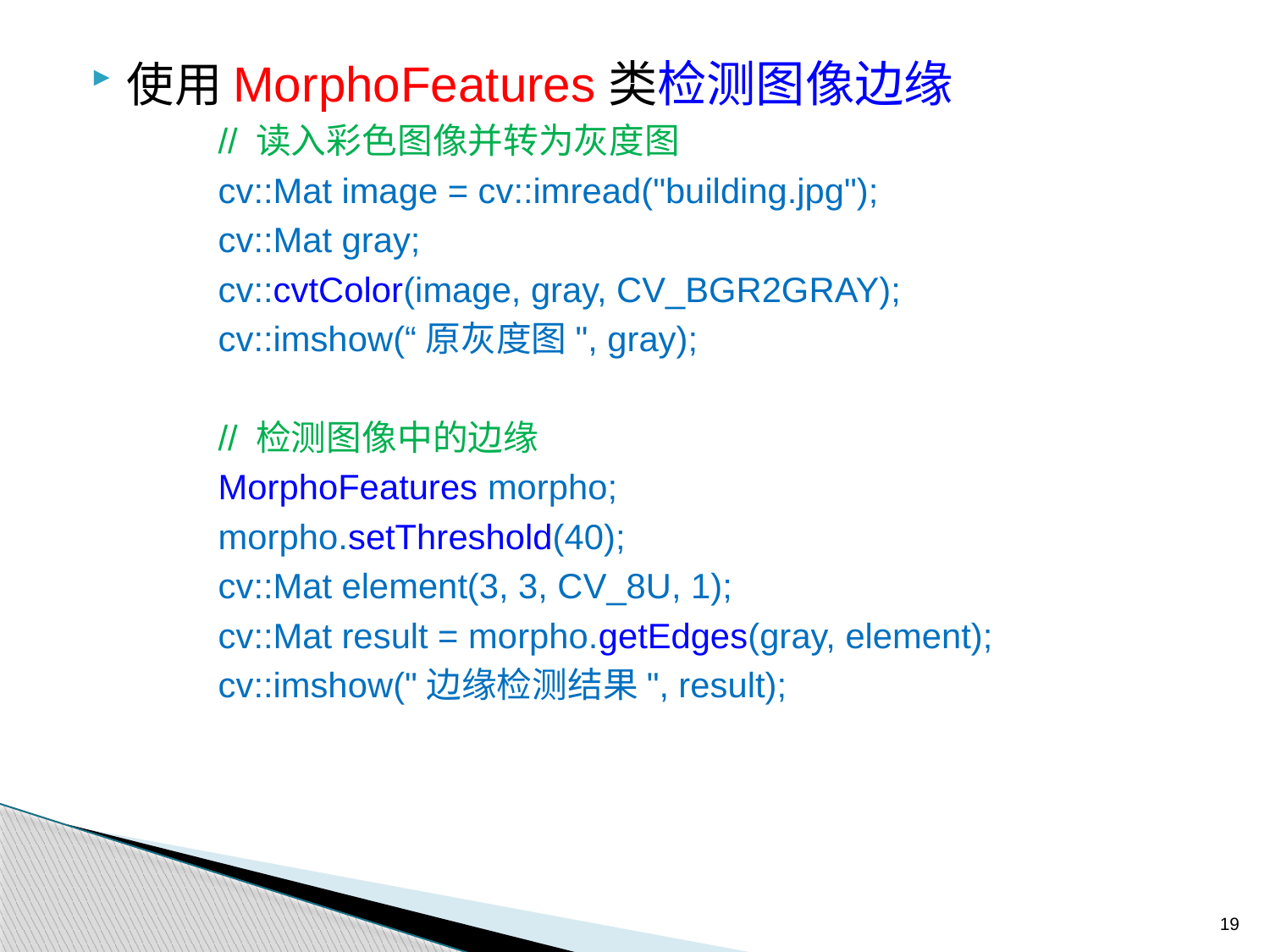

使用MorphoFeatures类检测图像边缘
	// 读入彩色图像并转为灰度图
	cv::Mat image = cv::imread("building.jpg");
	cv::Mat gray;
	cv::cvtColor(image, gray, CV_BGR2GRAY);
	cv::imshow(“原灰度图", gray);

	// 检测图像中的边缘
	MorphoFeatures morpho;
	morpho.setThreshold(40);
	cv::Mat element(3, 3, CV_8U, 1);
	cv::Mat result = morpho.getEdges(gray, element);
	cv::imshow("边缘检测结果", result);
19